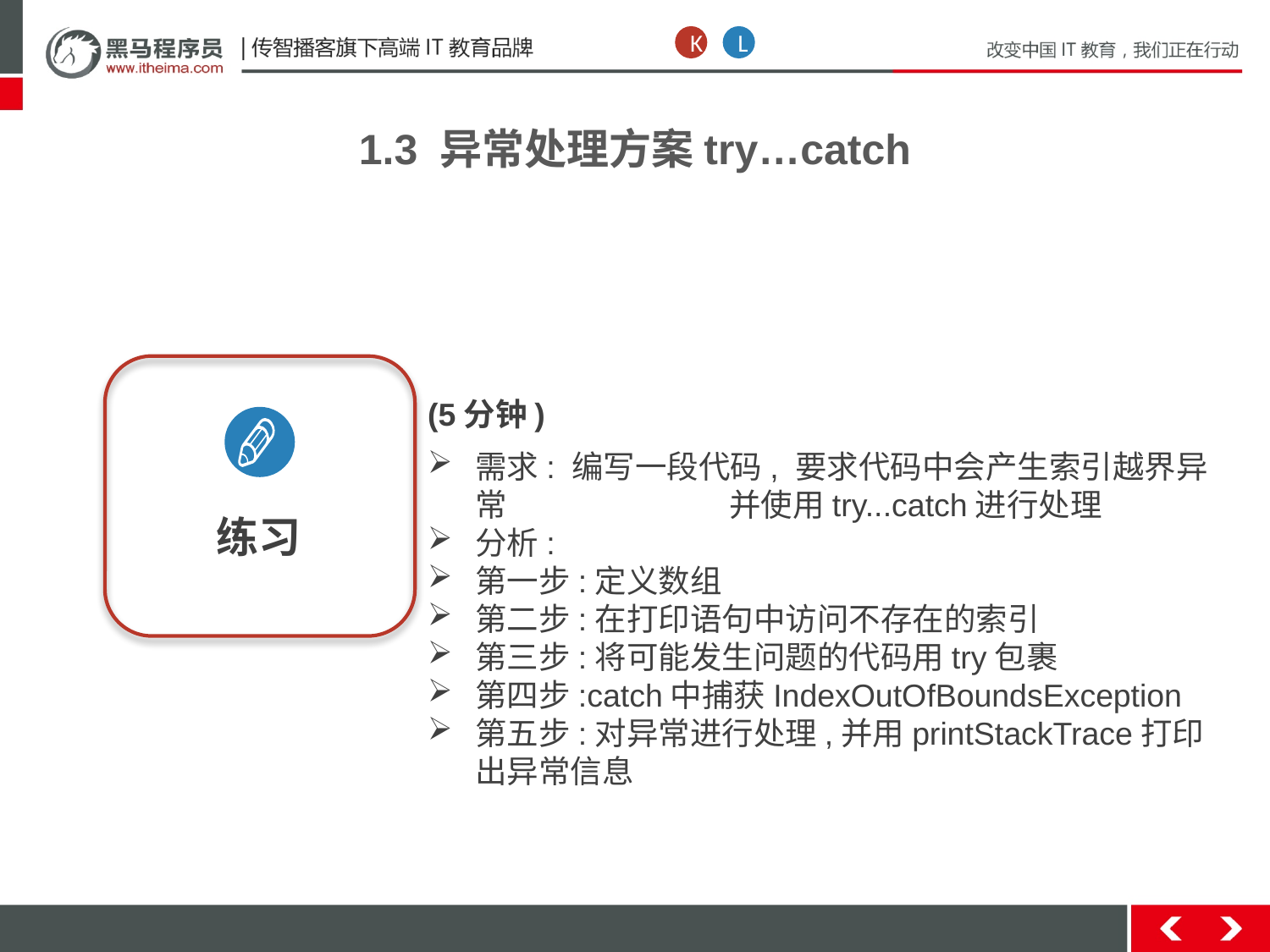

K
L
1.3 异常处理方案try…catch

练习
(5分钟)
需求: 编写一段代码, 要求代码中会产生索引越界异常		并使用try...catch进行处理
分析:
第一步:定义数组
第二步:在打印语句中访问不存在的索引
第三步:将可能发生问题的代码用try包裹
第四步:catch中捕获IndexOutOfBoundsException
第五步:对异常进行处理,并用printStackTrace打印出异常信息